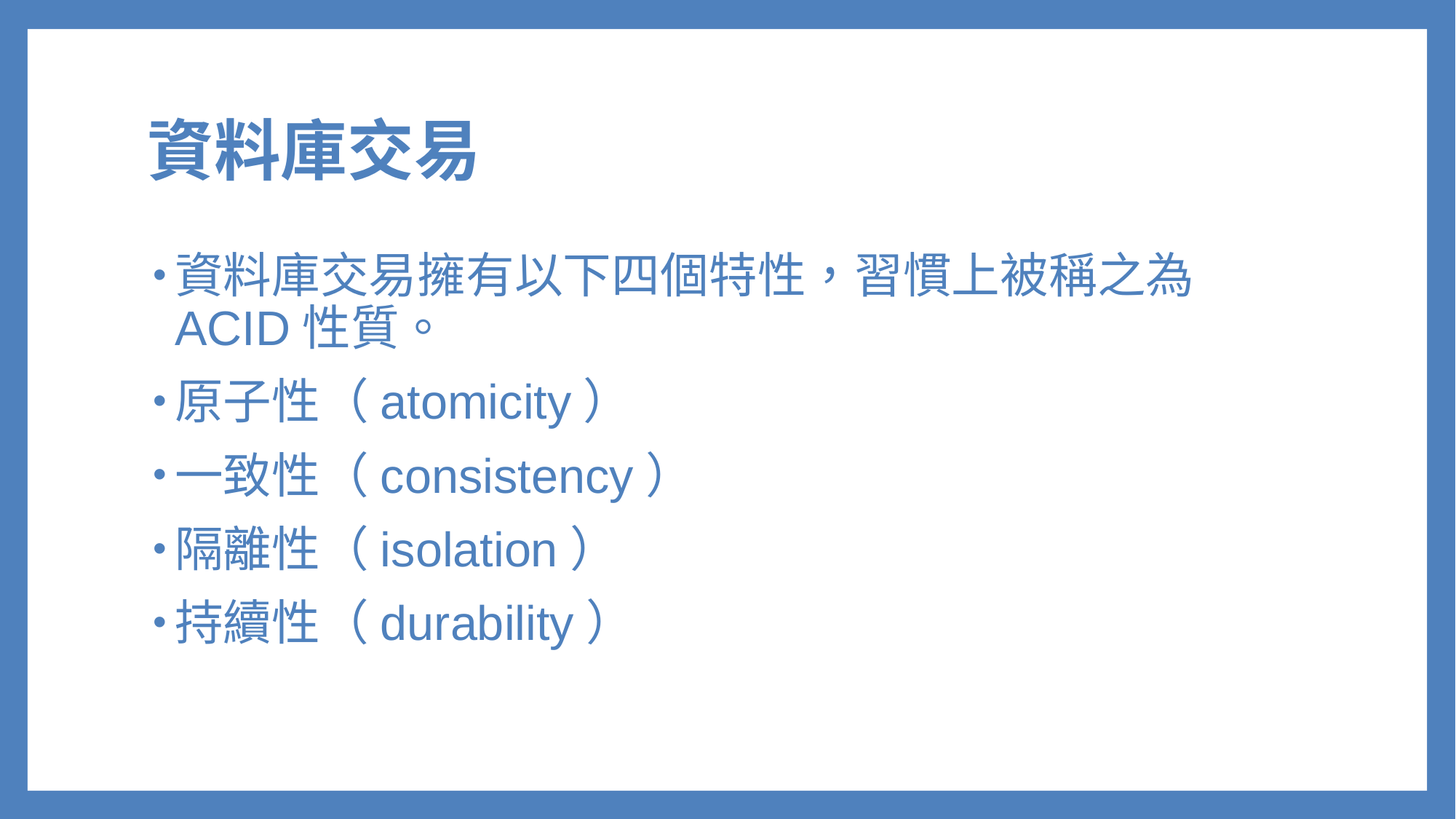

# 資料庫交易
資料庫交易擁有以下四個特性，習慣上被稱之為ACID性質。
原子性（atomicity）
一致性（consistency）
隔離性（isolation）
持續性（durability）